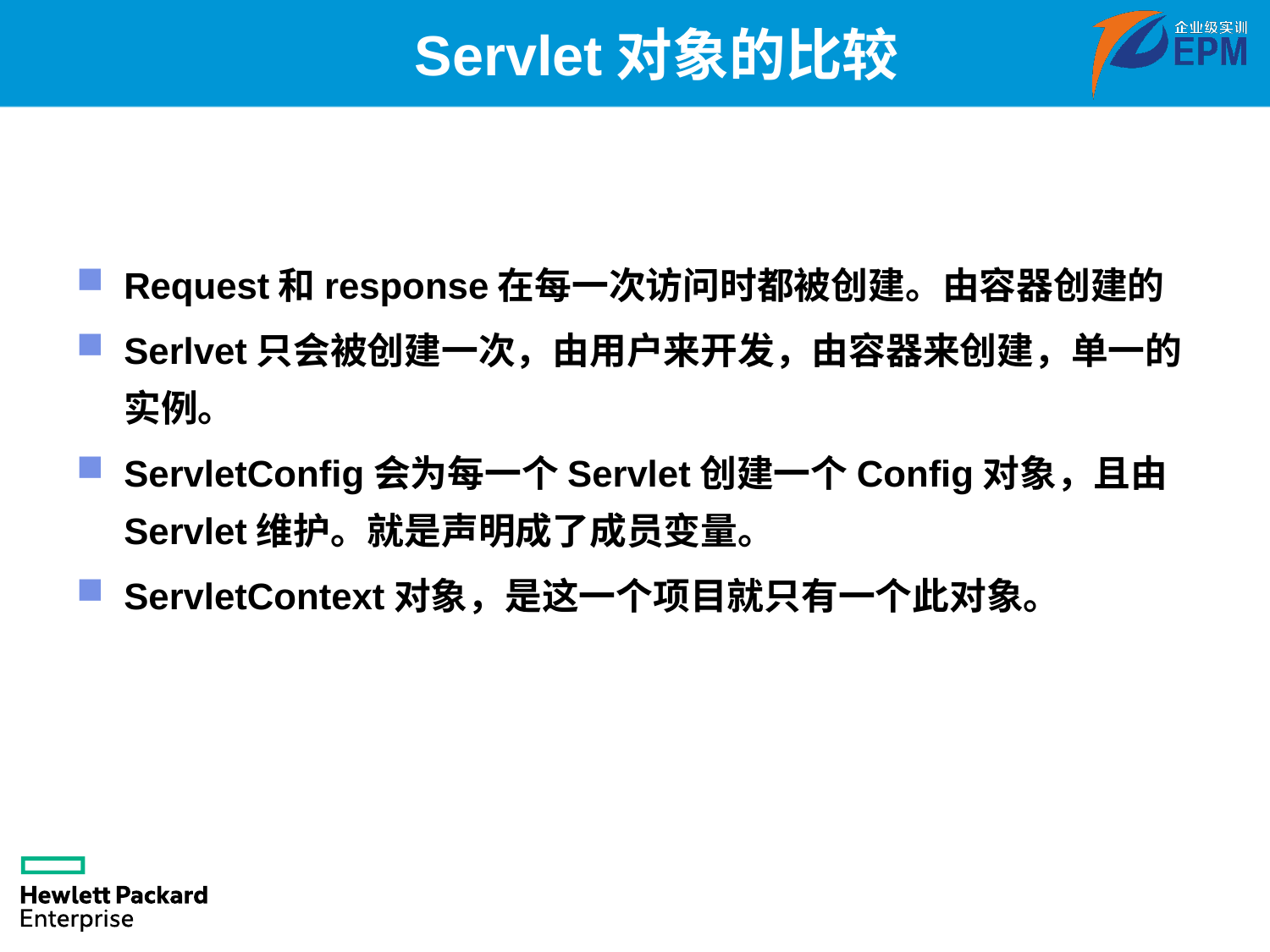

# Servlet对象的比较
Request和response在每一次访问时都被创建。由容器创建的
Serlvet只会被创建一次，由用户来开发，由容器来创建，单一的实例。
ServletConfig会为每一个Servlet创建一个Config对象，且由Servlet维护。就是声明成了成员变量。
ServletContext对象，是这一个项目就只有一个此对象。